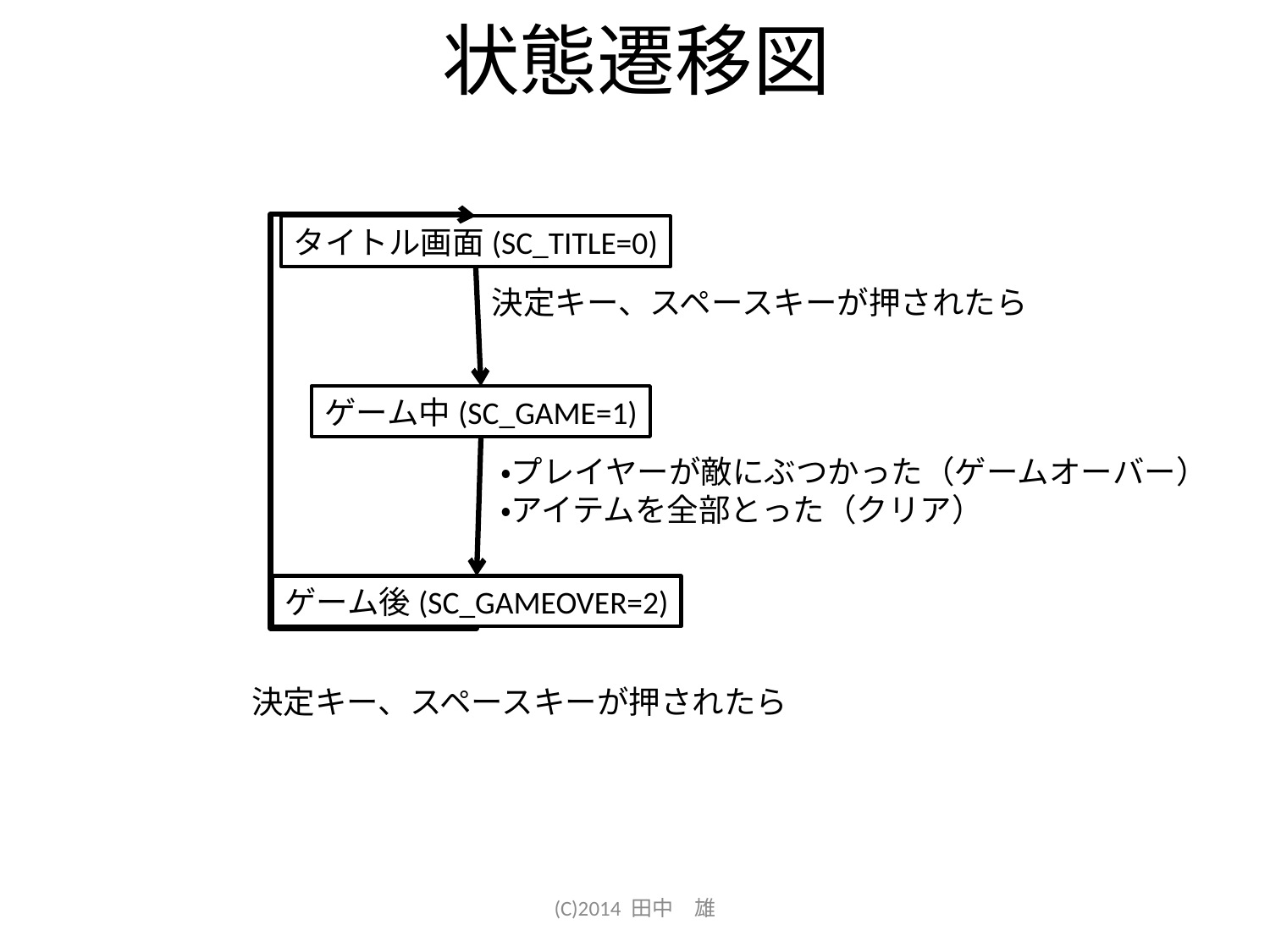

# 状態遷移図
タイトル画面(SC_TITLE=0)
決定キー、スペースキーが押されたら
ゲーム中(SC_GAME=1)
・プレイヤーが敵にぶつかった（ゲームオーバー）
・アイテムを全部とった（クリア）
ゲーム後(SC_GAMEOVER=2)
決定キー、スペースキーが押されたら
(C)2014 田中　雄